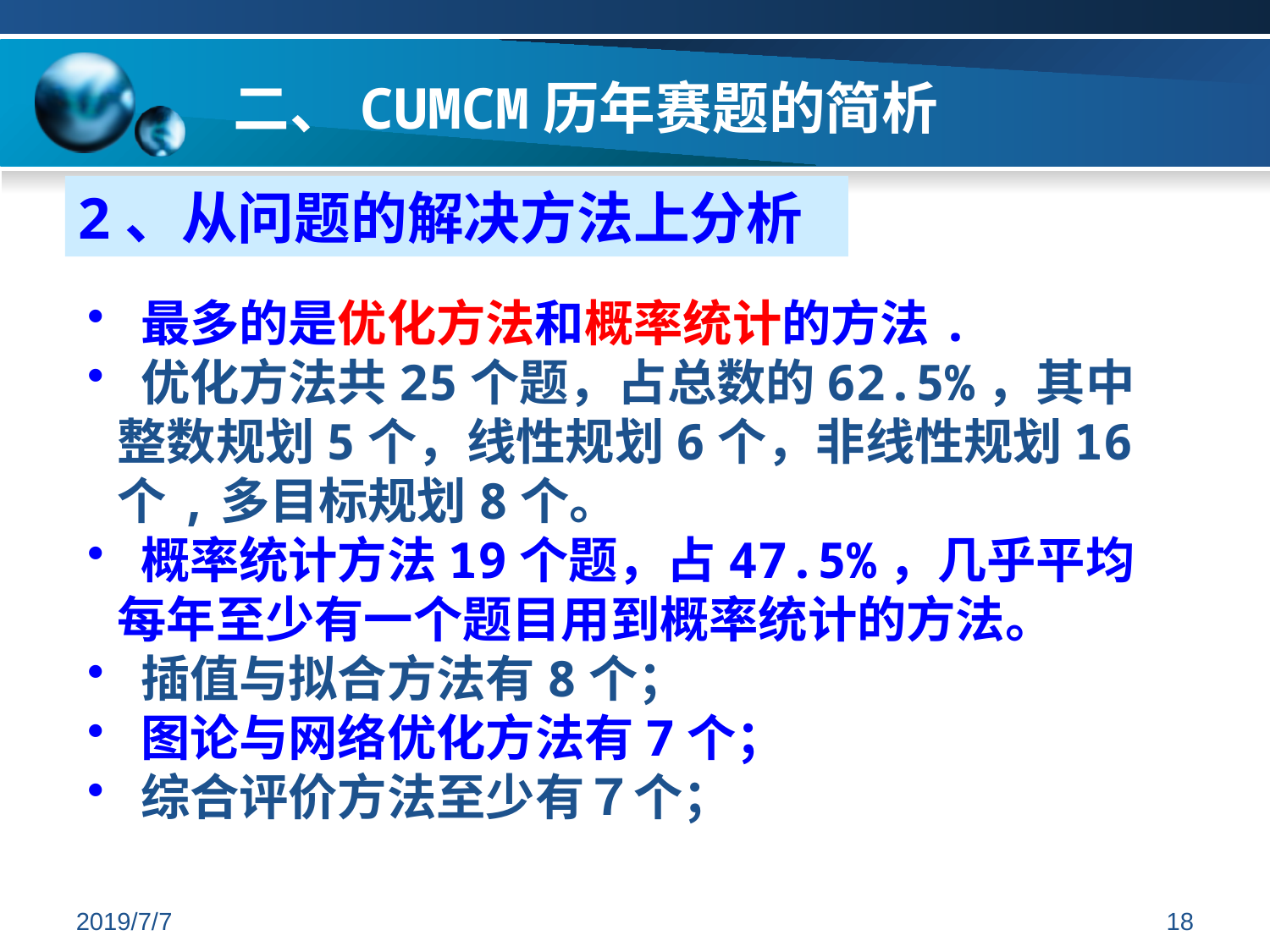

二、CUMCM历年赛题的简析
2、从问题的解决方法上分析
 最多的是优化方法和概率统计的方法.
 优化方法共25个题，占总数的62.5%，其中整数规划5个，线性规划6个，非线性规划16个,多目标规划8个。
 概率统计方法19个题，占47.5%，几乎平均每年至少有一个题目用到概率统计的方法。
 插值与拟合方法有8个；
 图论与网络优化方法有7个；
 综合评价方法至少有７个；
2019/7/7
18